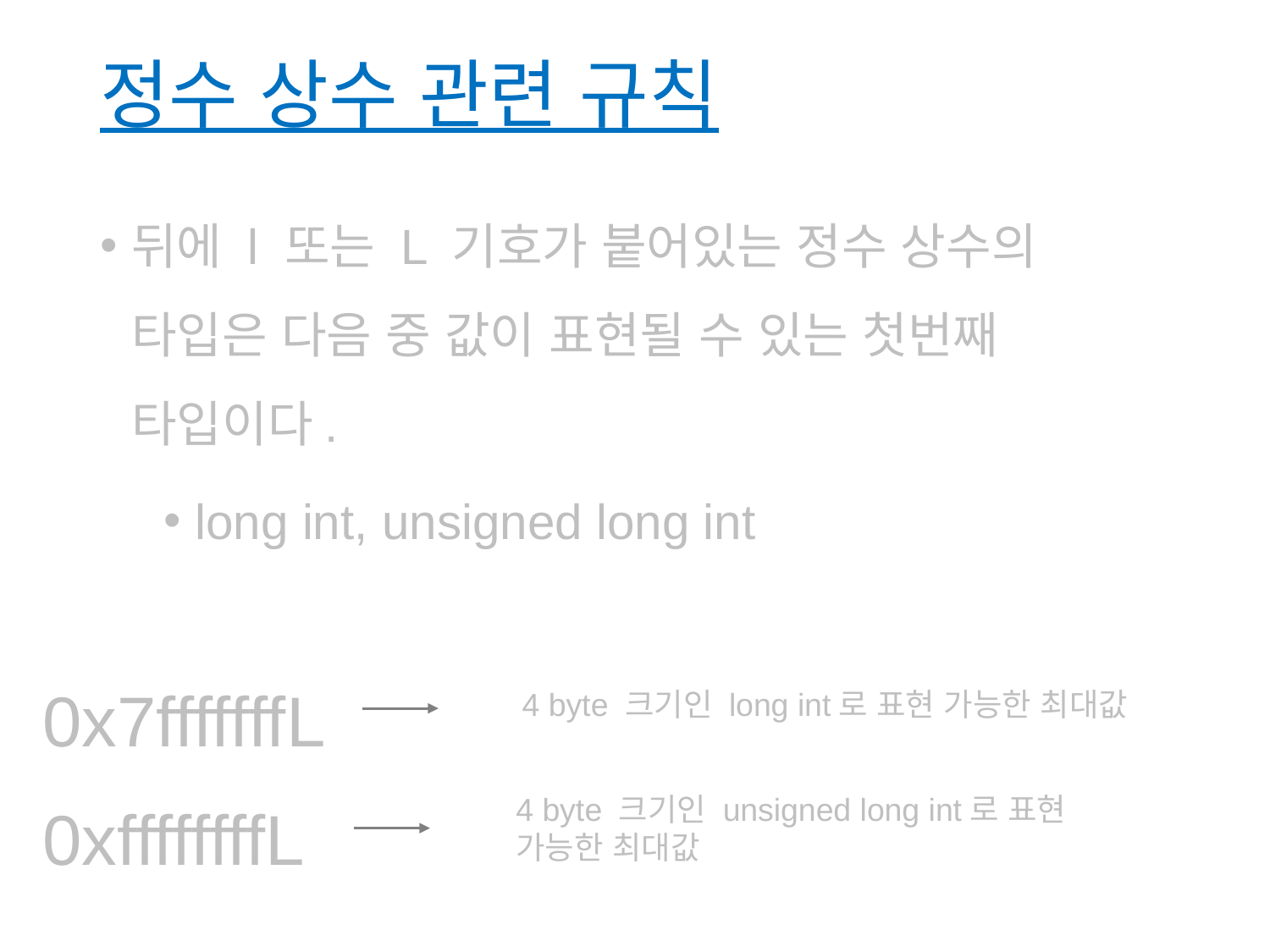

# 정수 상수 관련 규칙
뒤에 l 또는 L 기호가 붙어있는 정수 상수의 타입은 다음 중 값이 표현될 수 있는 첫번째 타입이다.
long int, unsigned long int
0x7fffffffL
0xffffffffL
4 byte 크기인 long int로 표현 가능한 최대값
4 byte 크기인 unsigned long int로 표현
가능한 최대값